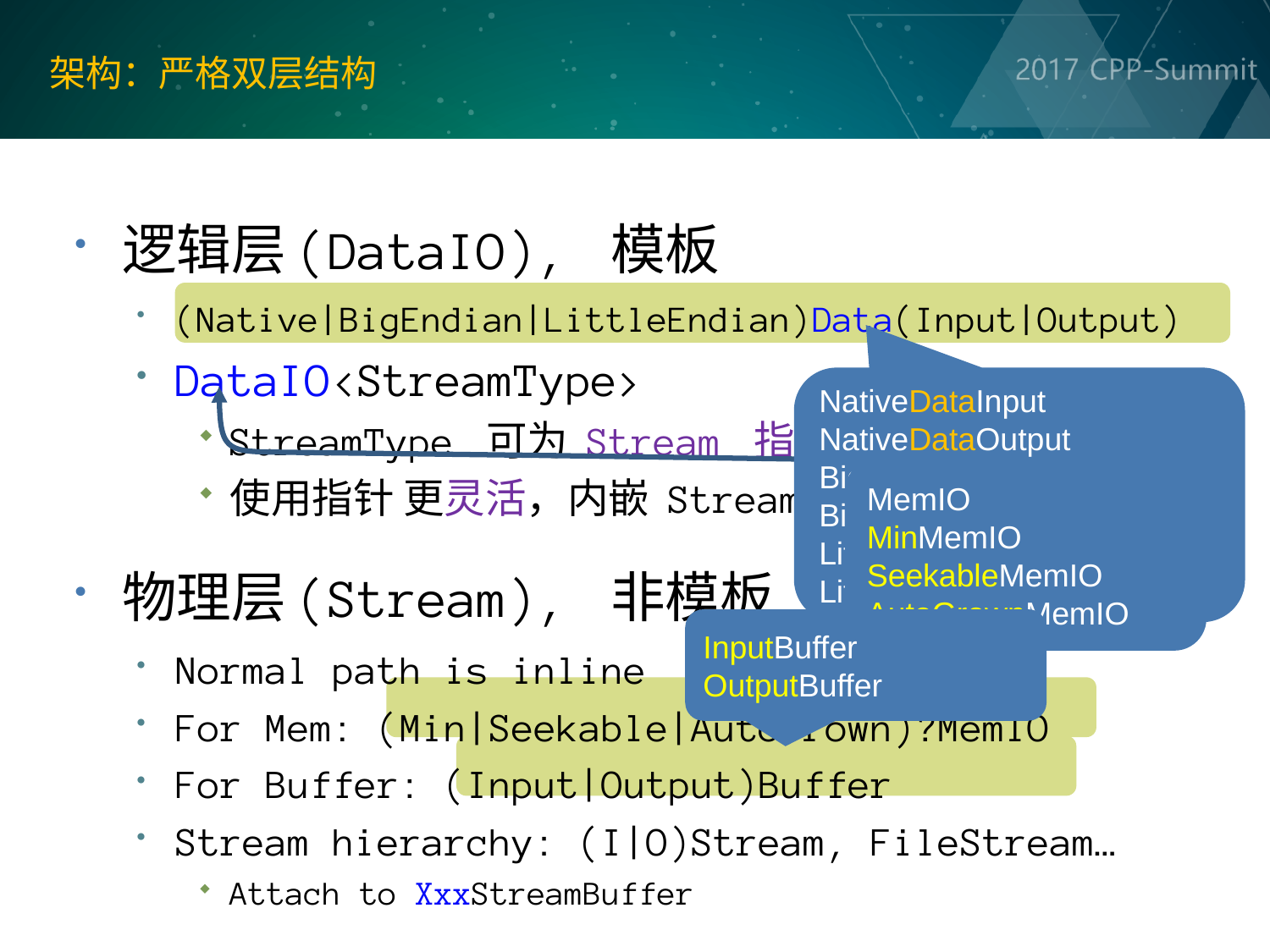

# 架构：严格双层结构
逻辑层(DataIO), 模板
(Native|BigEndian|LittleEndian)Data(Input|Output)
DataIO<StreamType>
StreamType 可为 Stream 指针 或 Stream 本身
使用指针 更灵活，内嵌 Stream 对象 更高效
物理层(Stream), 非模板
Normal path is inline
For Mem: (Min|Seekable|AutoGrown)?MemIO
For Buffer: (Input|Output)Buffer
Stream hierarchy: (I|O)Stream, FileStream…
Attach to XxxStreamBuffer

NativeDataInput
NativeDataOutput
BigEndianDataInput
BigEndianDataOutput
LittleEndianDataInput
LittleEndianDataOutput

MemIO
MinMemIO
SeekableMemIO
AutoGrownMemIO
InputBuffer
OutputBuffer